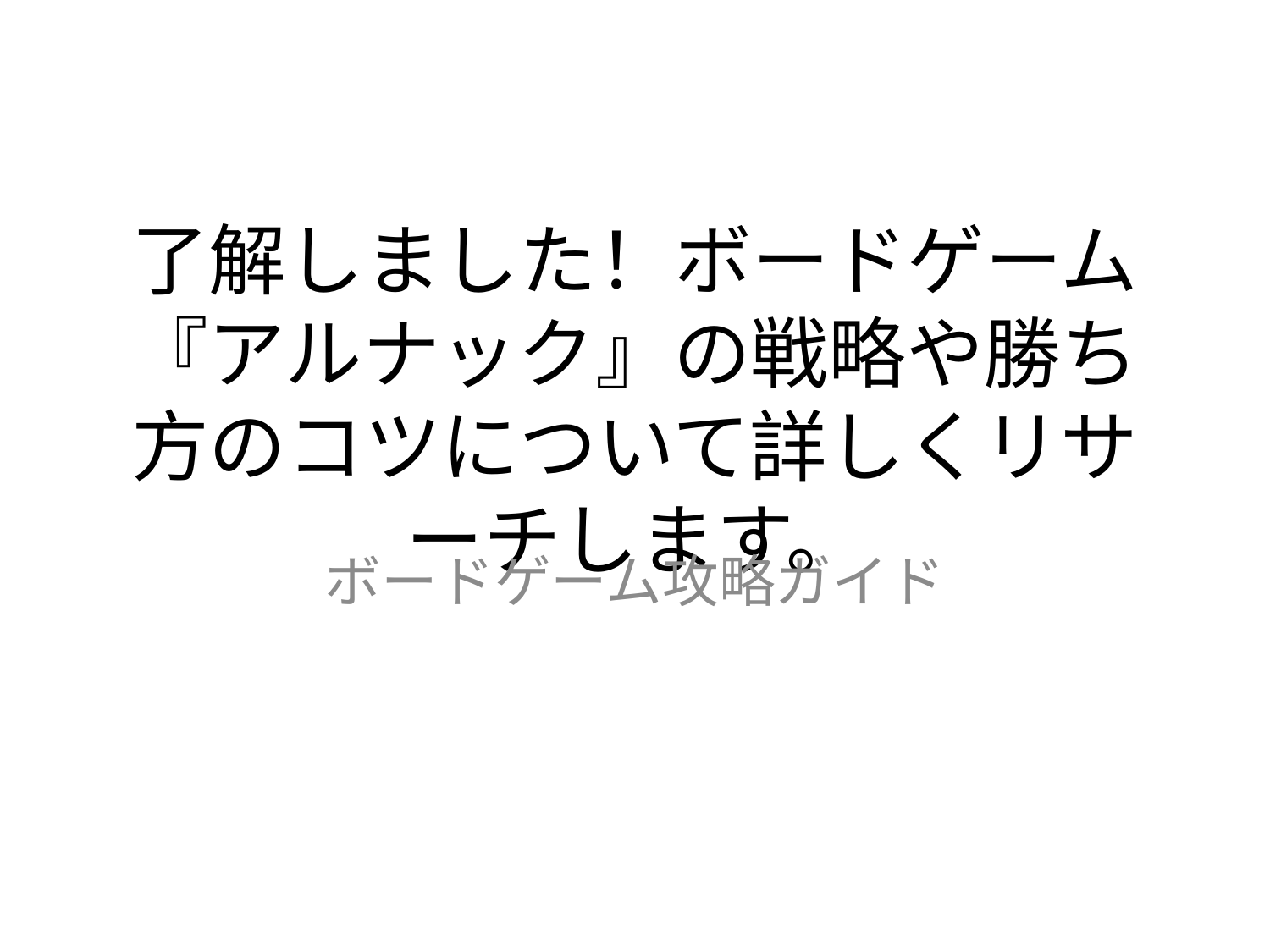

# 了解しました！ボードゲーム『アルナック』の戦略や勝ち方のコツについて詳しくリサーチします。
ボードゲーム攻略ガイド